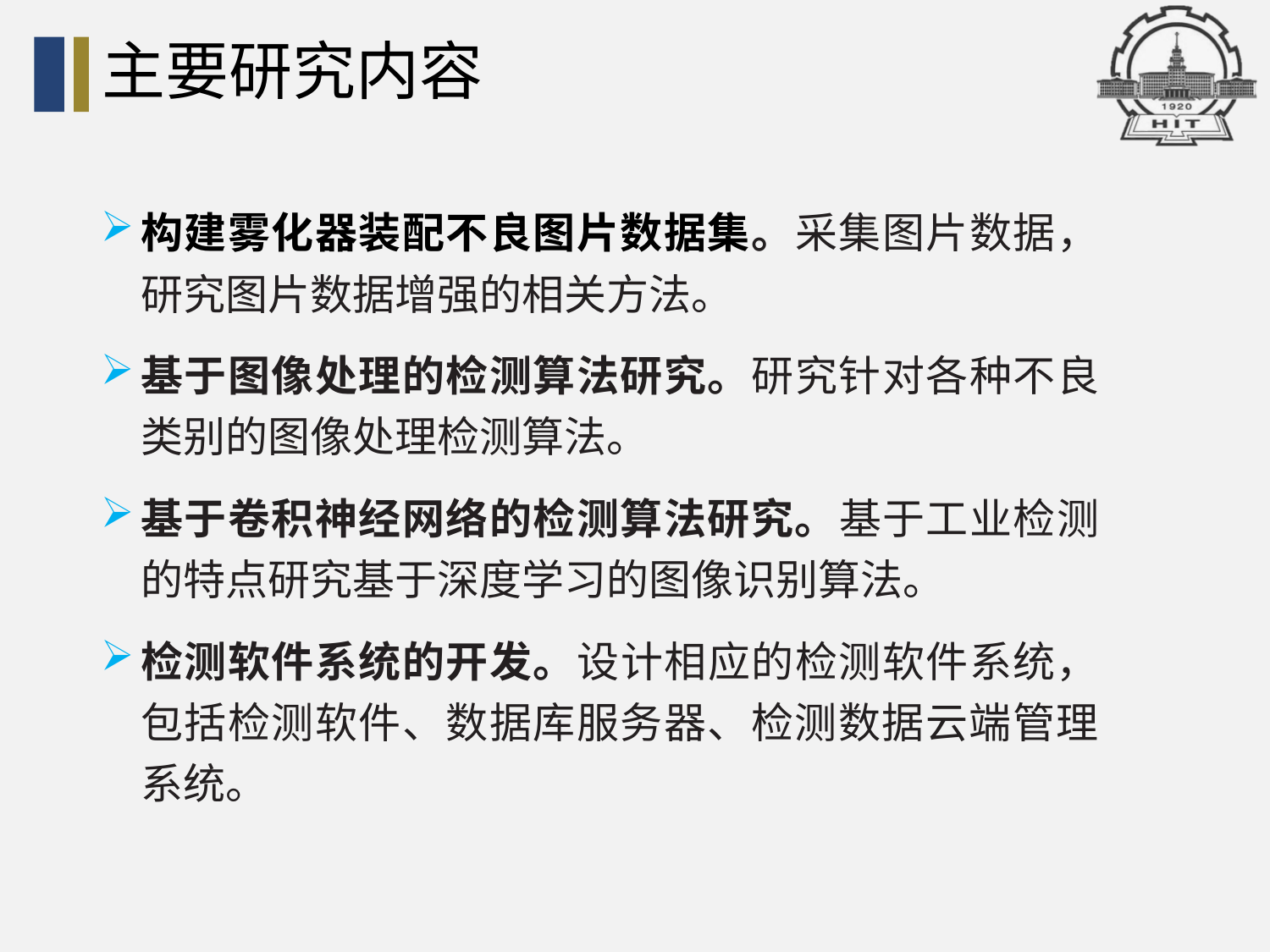

# 主要研究内容
构建雾化器装配不良图片数据集。采集图片数据，研究图片数据增强的相关方法。
基于图像处理的检测算法研究。研究针对各种不良类别的图像处理检测算法。
基于卷积神经网络的检测算法研究。基于工业检测的特点研究基于深度学习的图像识别算法。
检测软件系统的开发。设计相应的检测软件系统，包括检测软件、数据库服务器、检测数据云端管理系统。